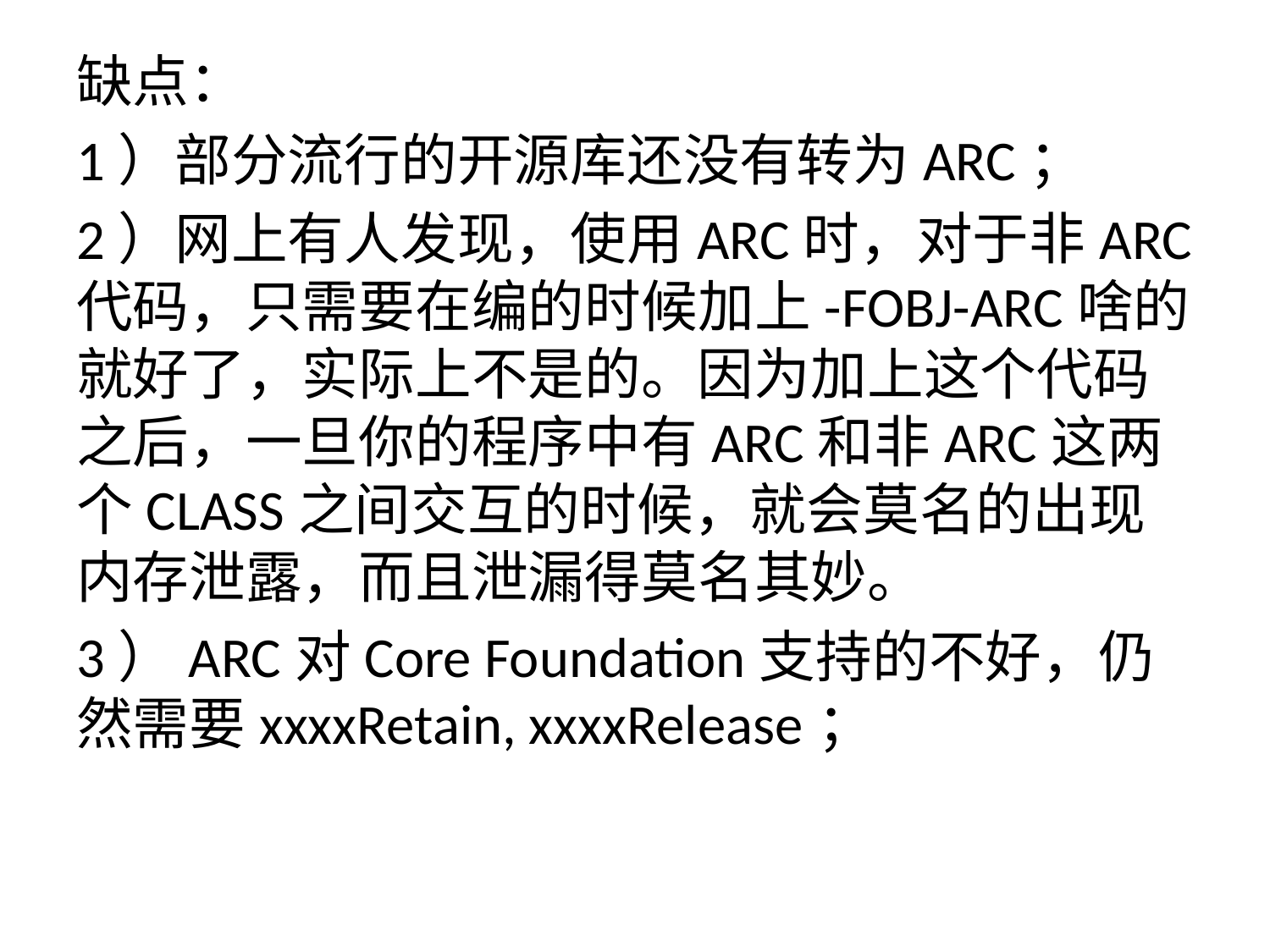

缺点：
1）部分流行的开源库还没有转为ARC；
2）网上有人发现，使用ARC时，对于非ARC代码，只需要在编的时候加上-FOBJ-ARC啥的就好了，实际上不是的。因为加上这个代码之后，一旦你的程序中有ARC和非ARC这两个CLASS之间交互的时候，就会莫名的出现内存泄露，而且泄漏得莫名其妙。
3）ARC对Core Foundation支持的不好，仍然需要xxxxRetain, xxxxRelease；